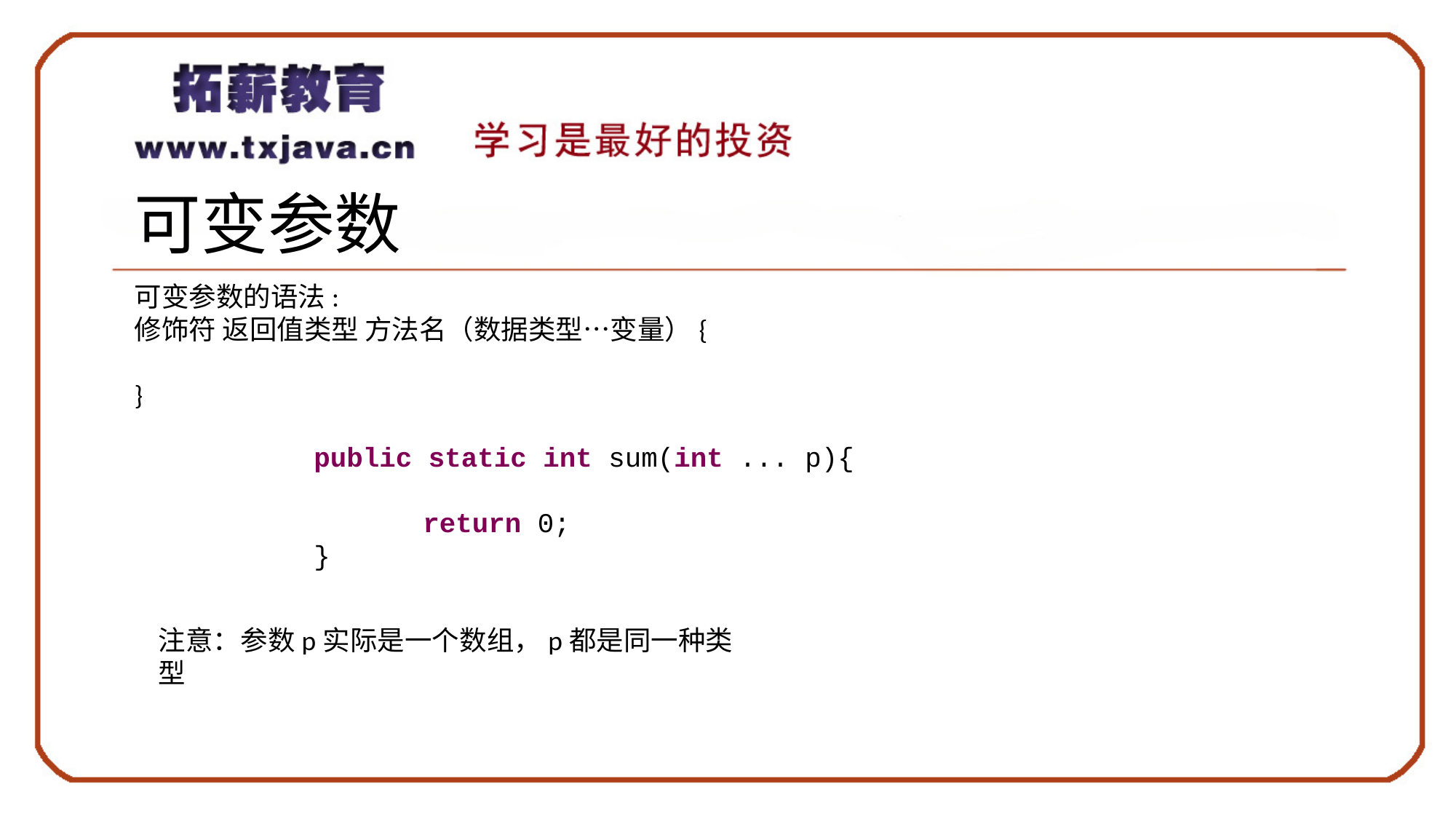

# 可变参数
可变参数的语法:
修饰符 返回值类型 方法名（数据类型…变量）{

}
public static int sum(int ... p){

	return 0;
}
注意：参数p实际是一个数组，p都是同一种类型